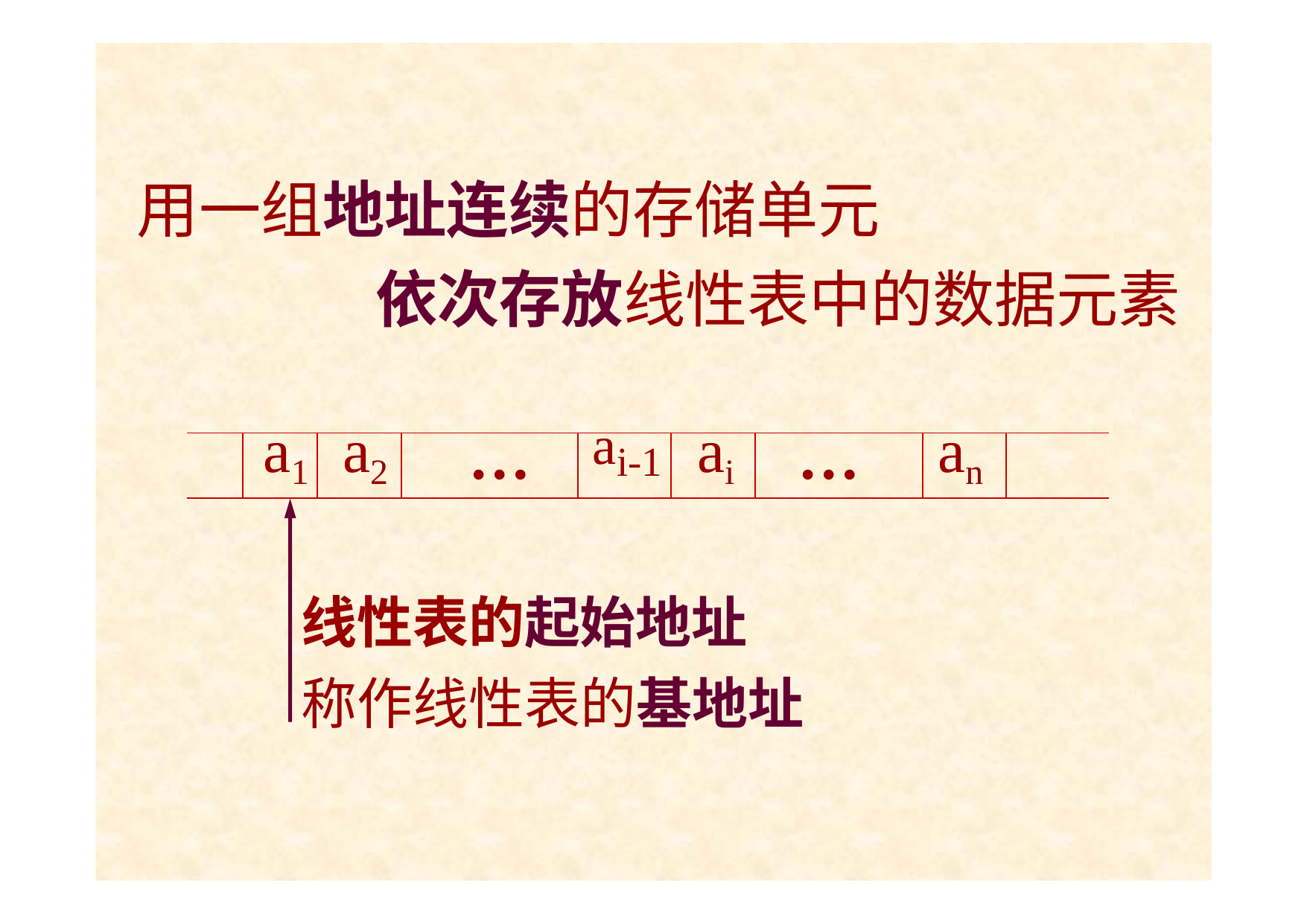

# 用一组地址连续的存储单元
依次存放线性表中的数据元素
|  | a1 | a2 | … | ai-1 | ai | … | an |  |
| --- | --- | --- | --- | --- | --- | --- | --- | --- |

线性表的起始地址 称作线性表的基地址